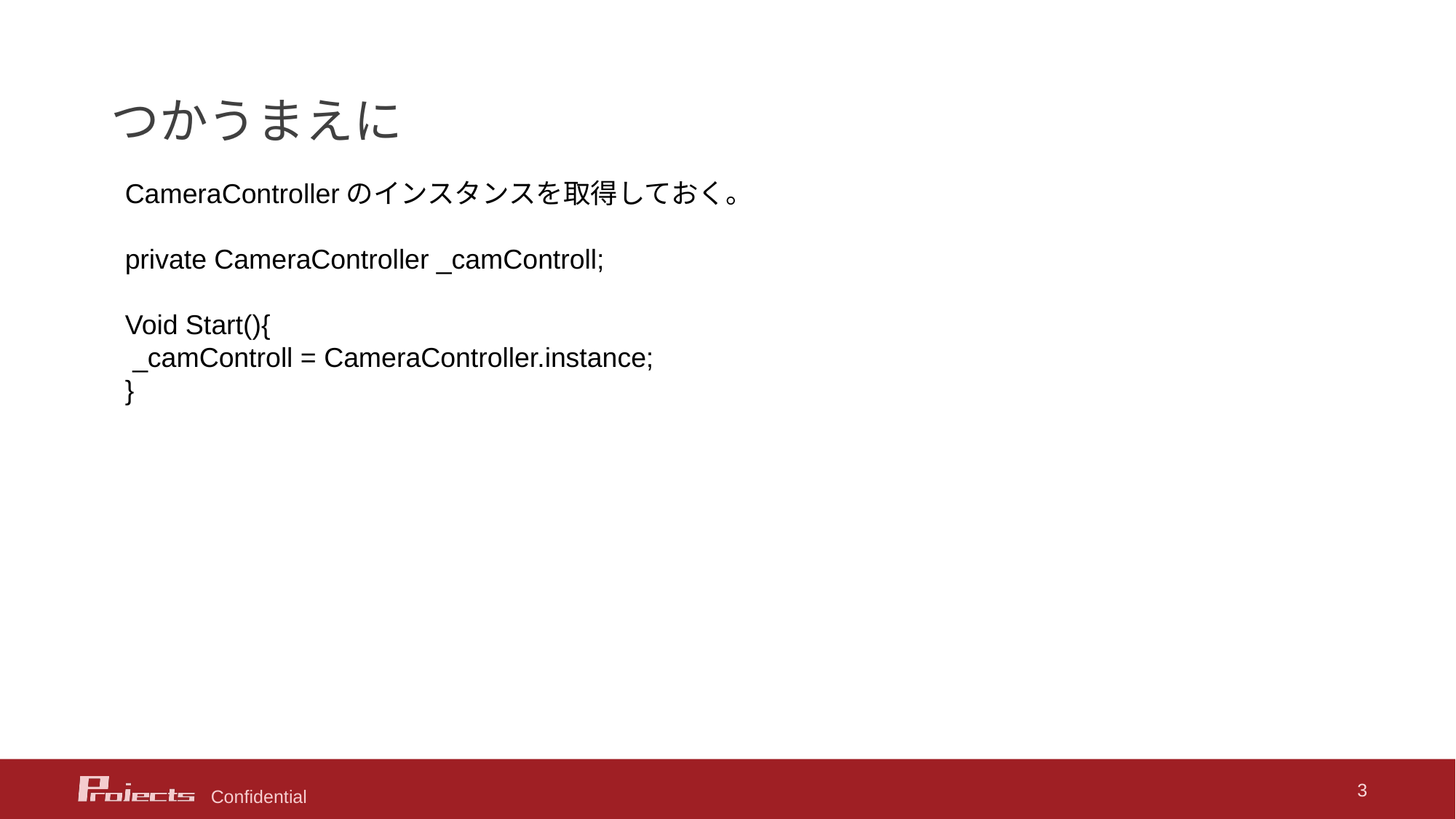

# つかうまえに
CameraControllerのインスタンスを取得しておく。

private CameraController _camControll;

Void Start(){
 _camControll = CameraController.instance;
}
3